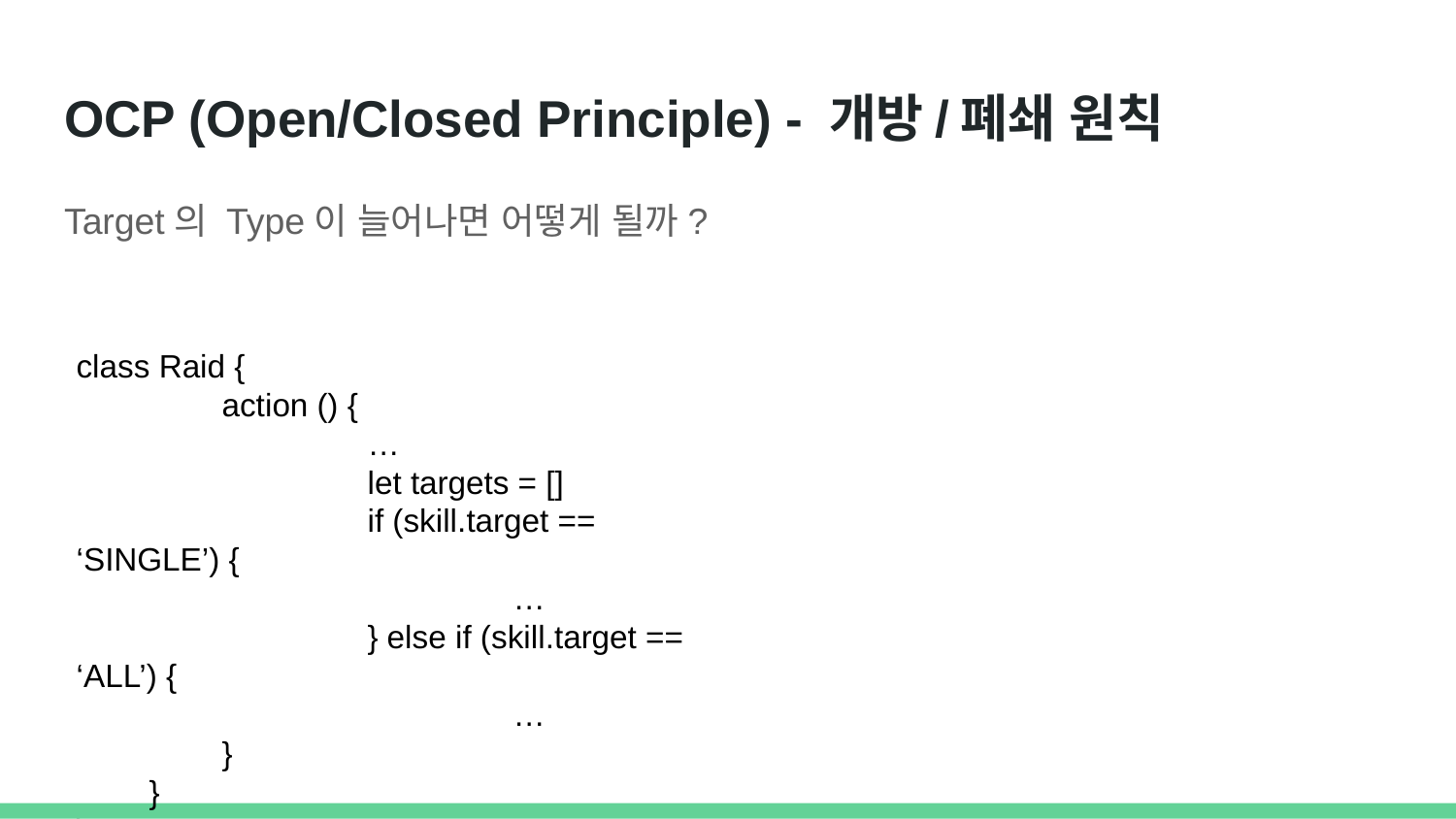

# OCP (Open/Closed Principle) - 개방/폐쇄 원칙
Target의 Type이 늘어나면 어떻게 될까?
class Raid {
	action () {
		…
		let targets = []
		if (skill.target == ‘SINGLE’) {
			…
		} else if (skill.target == ‘ALL’) {
			…
}
}
}